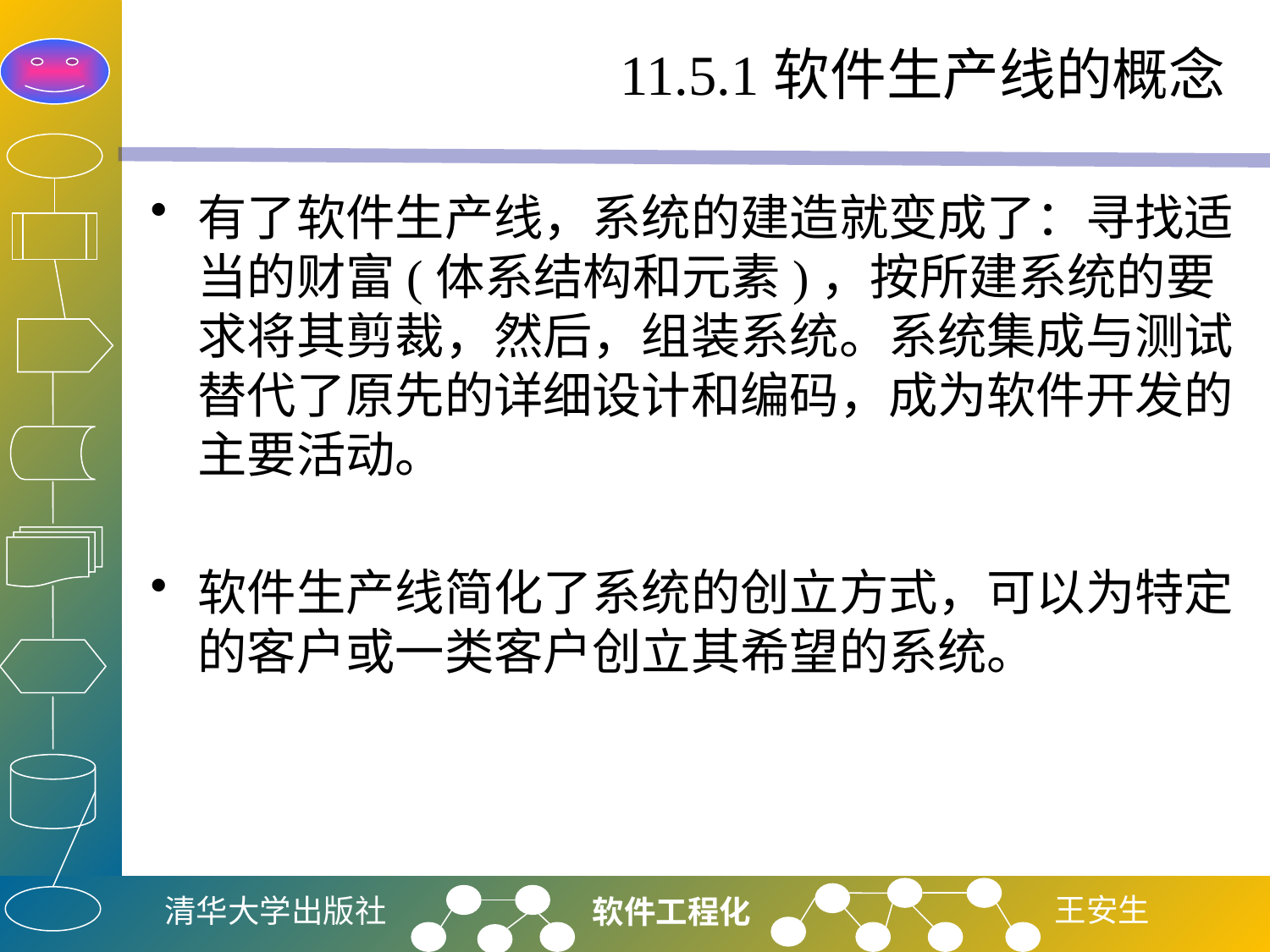

# 11.5.1软件生产线的概念
有了软件生产线，系统的建造就变成了：寻找适当的财富(体系结构和元素)，按所建系统的要求将其剪裁，然后，组装系统。系统集成与测试替代了原先的详细设计和编码，成为软件开发的主要活动。

软件生产线简化了系统的创立方式，可以为特定的客户或一类客户创立其希望的系统。